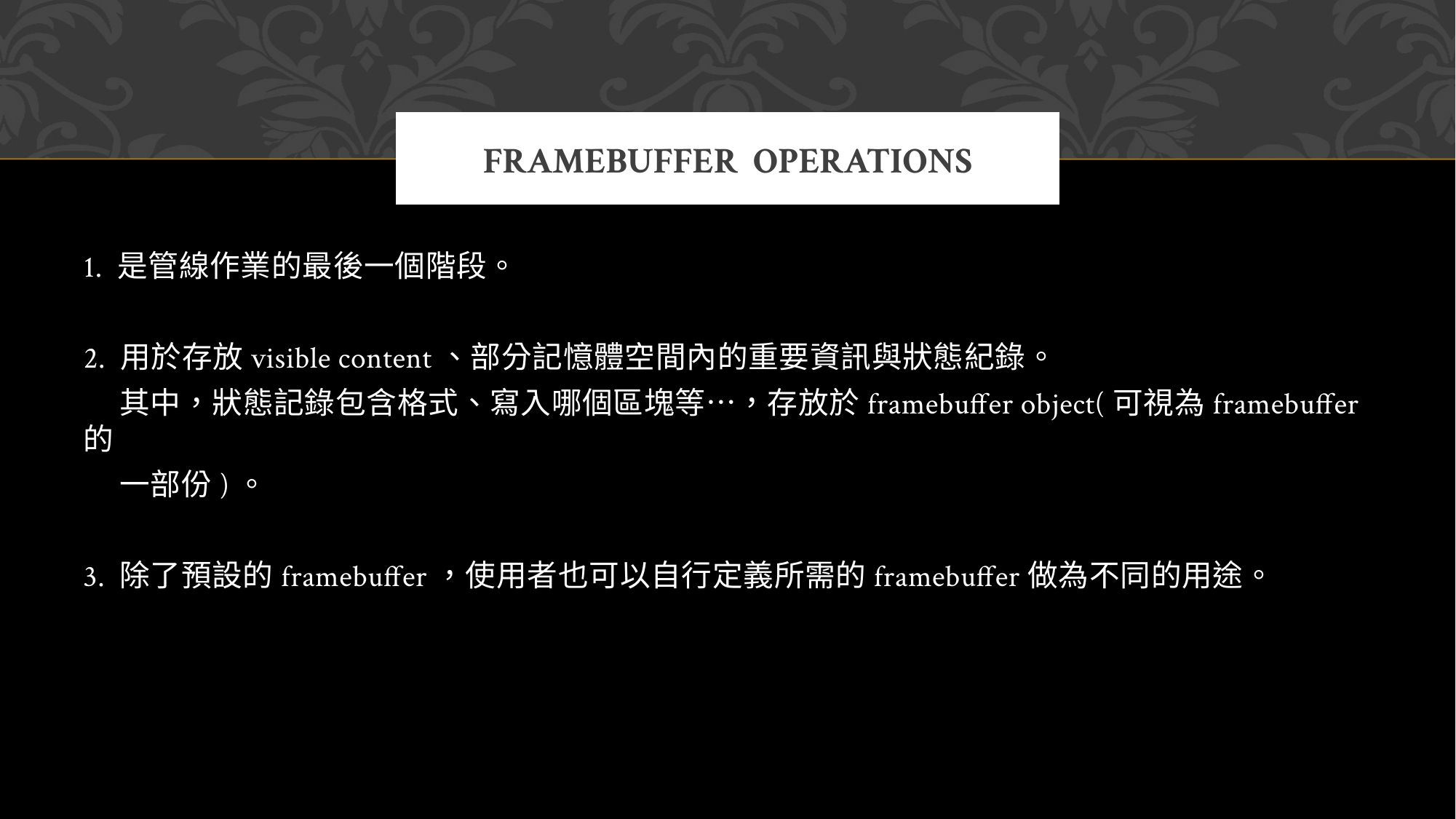

# Framebuffer  operations
1. 是管線作業的最後一個階段。

2. 用於存放visible content、部分記憶體空間內的重要資訊與狀態紀錄。
    其中，狀態記錄包含格式、寫入哪個區塊等…，存放於framebuffer object(可視為framebuffer的
    一部份)。

3. 除了預設的framebuffer，使用者也可以自行定義所需的framebuffer做為不同的用途。